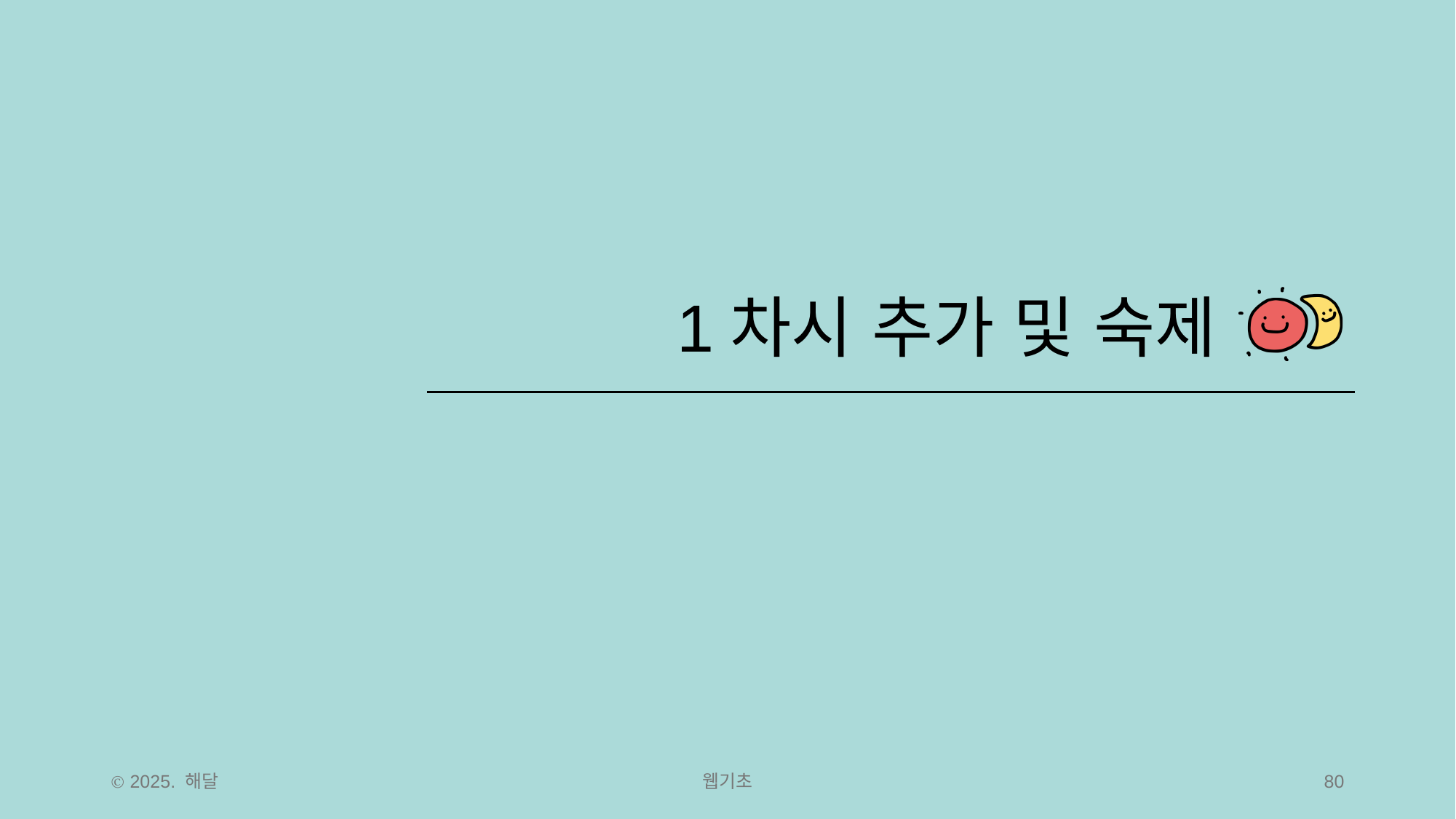

# 1차시 추가 및 숙제
Ⓒ 2025. 해달
웹기초
80